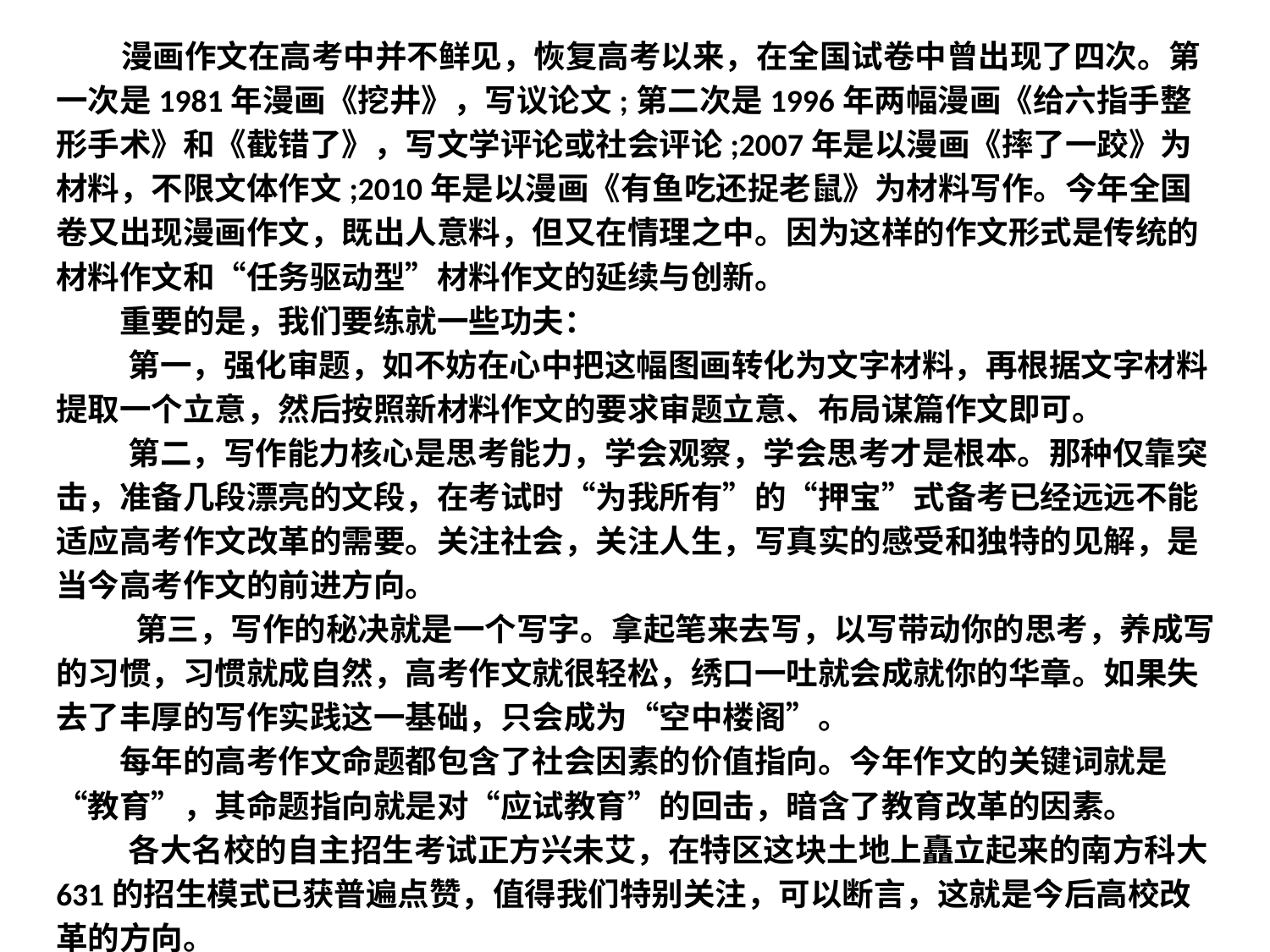

漫画作文在高考中并不鲜见，恢复高考以来，在全国试卷中曾出现了四次。第一次是1981年漫画《挖井》，写议论文;第二次是1996年两幅漫画《给六指手整形手术》和《截错了》，写文学评论或社会评论;2007年是以漫画《摔了一跤》为材料，不限文体作文;2010年是以漫画《有鱼吃还捉老鼠》为材料写作。今年全国卷又出现漫画作文，既出人意料，但又在情理之中。因为这样的作文形式是传统的材料作文和“任务驱动型”材料作文的延续与创新。
　　重要的是，我们要练就一些功夫：
         第一，强化审题，如不妨在心中把这幅图画转化为文字材料，再根据文字材料提取一个立意，然后按照新材料作文的要求审题立意、布局谋篇作文即可。
         第二，写作能力核心是思考能力，学会观察，学会思考才是根本。那种仅靠突击，准备几段漂亮的文段，在考试时“为我所有”的“押宝”式备考已经远远不能适应高考作文改革的需要。关注社会，关注人生，写真实的感受和独特的见解，是当今高考作文的前进方向。
          第三，写作的秘决就是一个写字。拿起笔来去写，以写带动你的思考，养成写的习惯，习惯就成自然，高考作文就很轻松，绣口一吐就会成就你的华章。如果失去了丰厚的写作实践这一基础，只会成为“空中楼阁”。
　　每年的高考作文命题都包含了社会因素的价值指向。今年作文的关键词就是“教育”，其命题指向就是对“应试教育”的回击，暗含了教育改革的因素。
         各大名校的自主招生考试正方兴未艾，在特区这块土地上矗立起来的南方科大631的招生模式已获普遍点赞，值得我们特别关注，可以断言，这就是今后高校改革的方向。